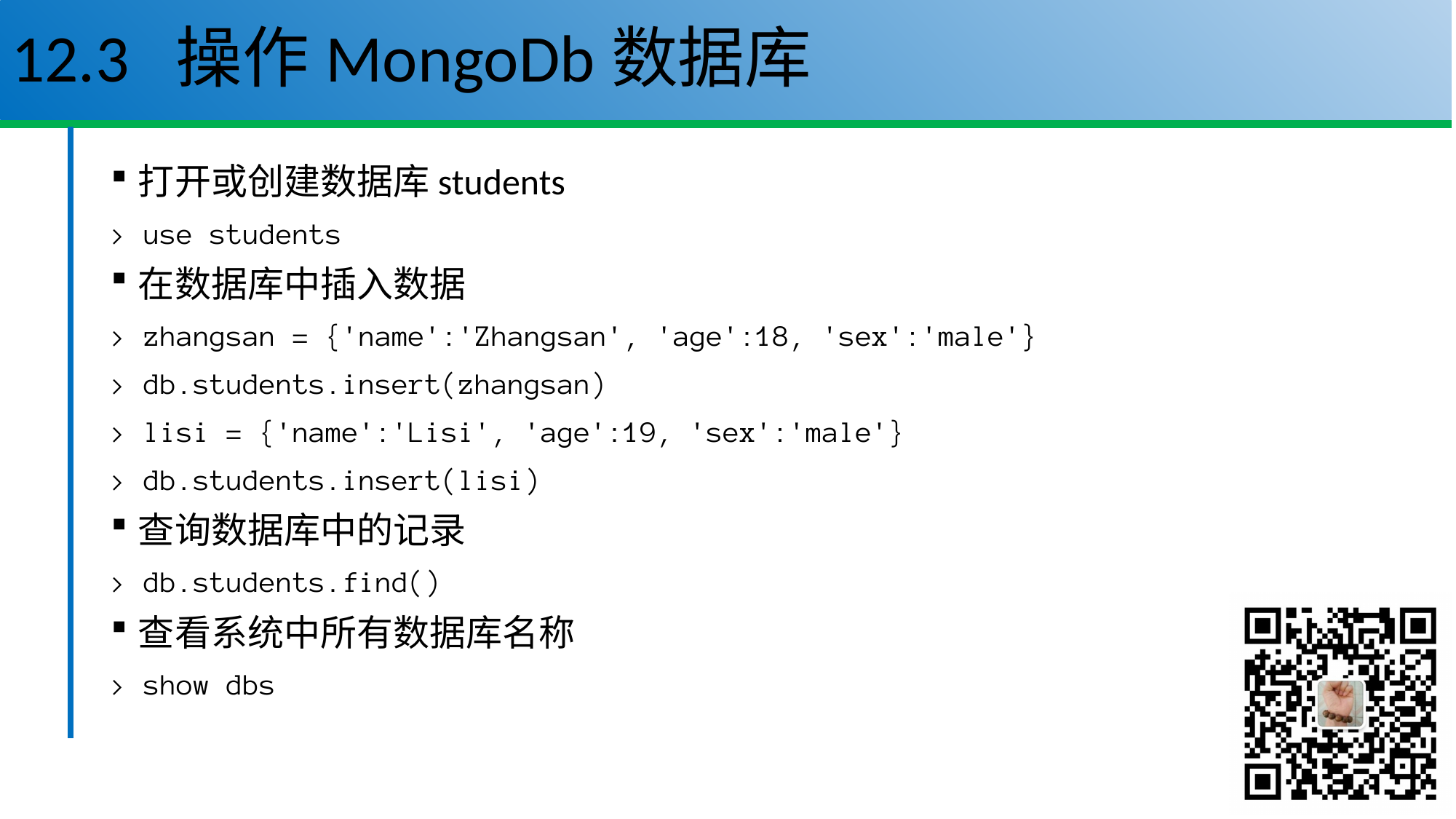

# 12.3  操作MongoDb数据库
打开或创建数据库students
> use students
在数据库中插入数据
> zhangsan = {'name':'Zhangsan', 'age':18, 'sex':'male'}
> db.students.insert(zhangsan)
> lisi = {'name':'Lisi', 'age':19, 'sex':'male'}
> db.students.insert(lisi)
查询数据库中的记录
> db.students.find()
查看系统中所有数据库名称
> show dbs